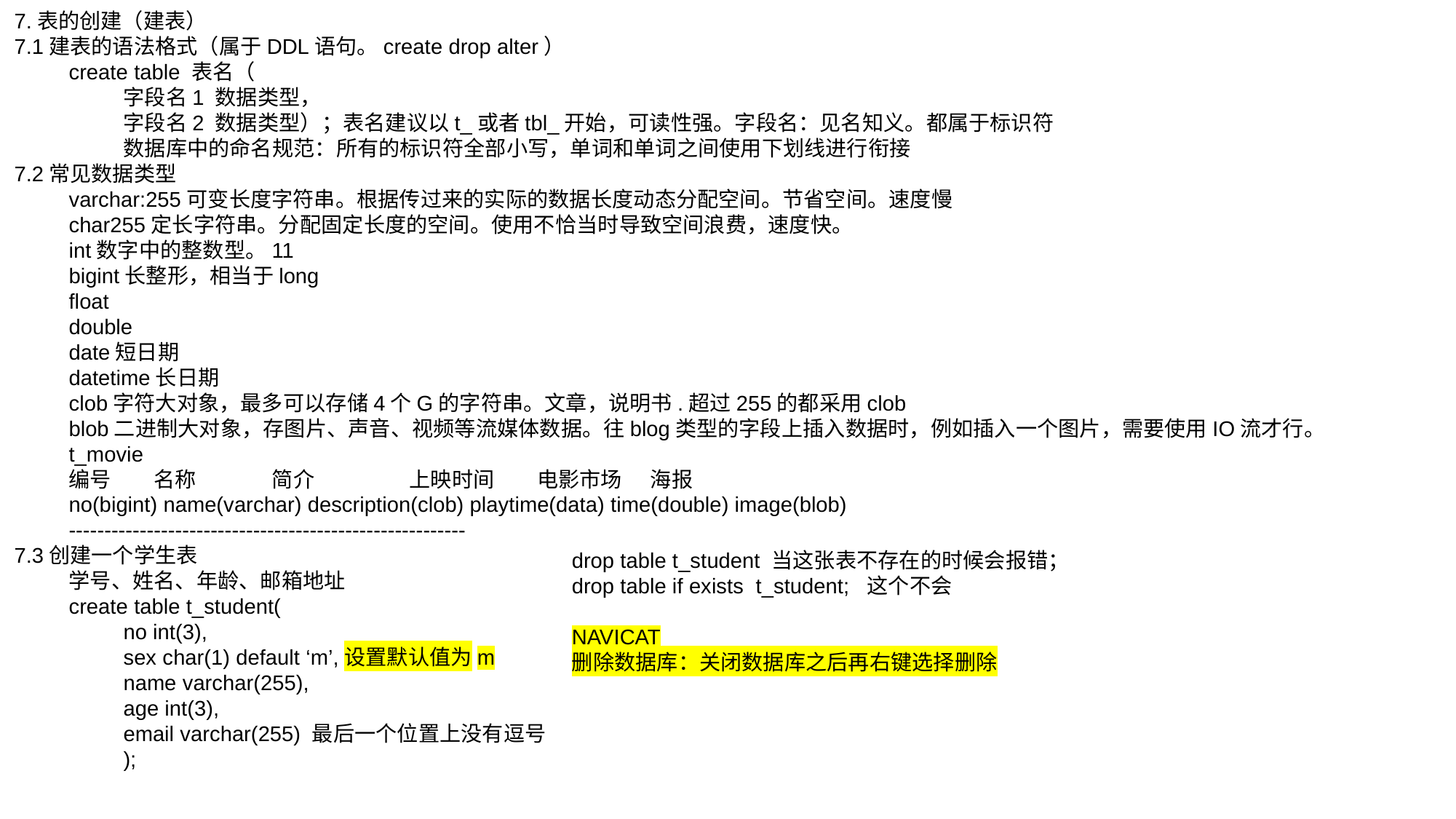

7.表的创建（建表）
7.1建表的语法格式（属于DDL语句。create drop alter）
create table 表名（
字段名1 数据类型，
字段名2 数据类型）；表名建议以t_或者tbl_开始，可读性强。字段名：见名知义。都属于标识符
数据库中的命名规范：所有的标识符全部小写，单词和单词之间使用下划线进行衔接
7.2常见数据类型
varchar:255可变长度字符串。根据传过来的实际的数据长度动态分配空间。节省空间。速度慢
char255定长字符串。分配固定长度的空间。使用不恰当时导致空间浪费，速度快。
int数字中的整数型。11
bigint长整形，相当于long
float
double
date短日期
datetime长日期
clob字符大对象，最多可以存储4个G的字符串。文章，说明书.超过255的都采用clob
blob二进制大对象，存图片、声音、视频等流媒体数据。往blog类型的字段上插入数据时，例如插入一个图片，需要使用IO流才行。
t_movie
编号         名称                简介                    上映时间         电影市场      海报
no(bigint) name(varchar) description(clob) playtime(data) time(double) image(blob)
--------------------------------------------------------
7.3创建一个学生表
学号、姓名、年龄、邮箱地址
create table t_student(
no int(3),
sex char(1) default ‘m’,设置默认值为m
name varchar(255),
age int(3),
email varchar(255) 最后一个位置上没有逗号
);

drop table t_student 当这张表不存在的时候会报错；
drop table if exists  t_student;  这个不会

NAVICAT
删除数据库：关闭数据库之后再右键选择删除